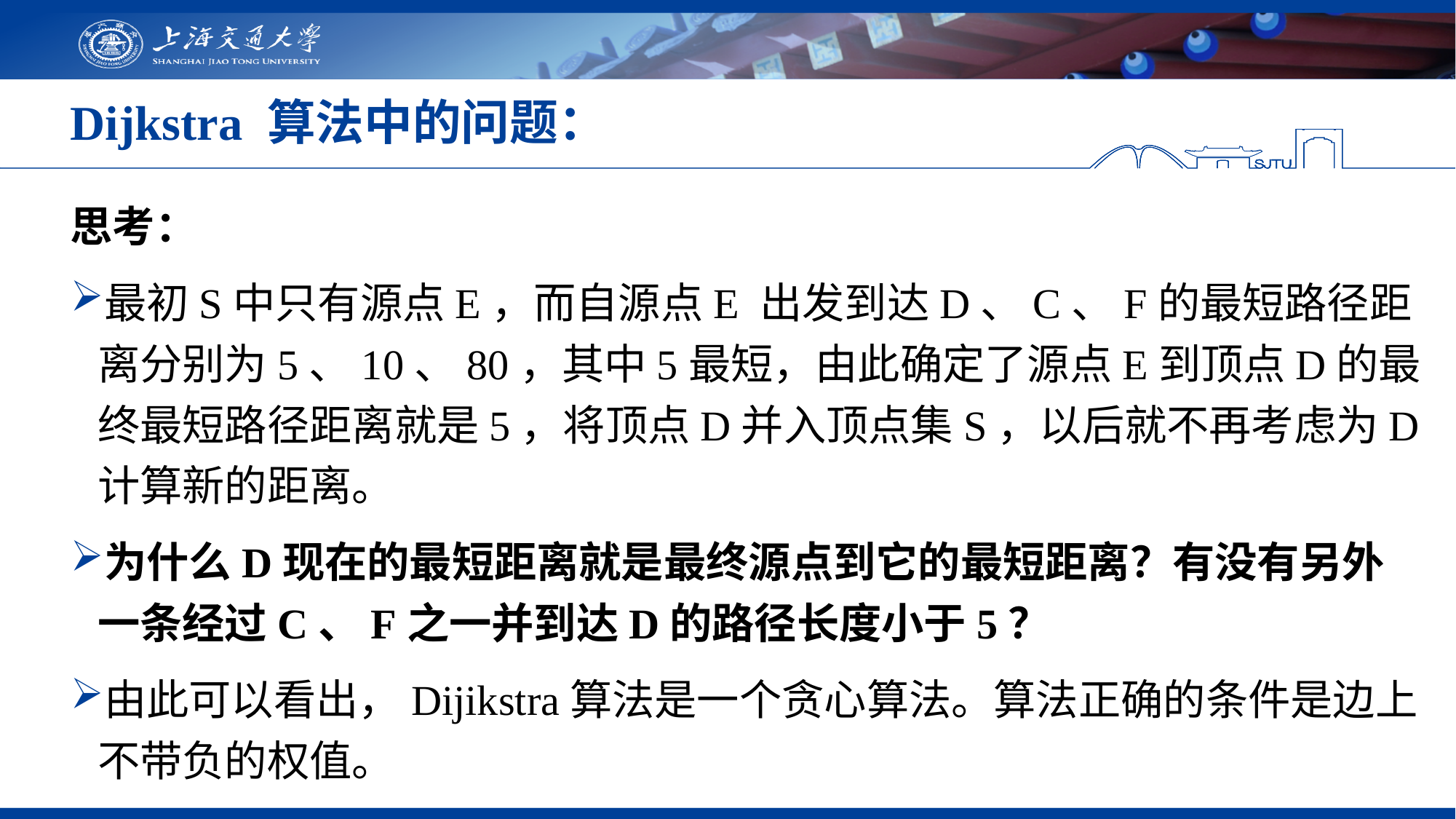

# Dijkstra 算法中的问题：
思考：
最初S中只有源点E，而自源点E 出发到达D、C、F的最短路径距离分别为5、10、80，其中5最短，由此确定了源点E到顶点D的最终最短路径距离就是5，将顶点D并入顶点集S，以后就不再考虑为D计算新的距离。
为什么D现在的最短距离就是最终源点到它的最短距离？有没有另外一条经过C、F之一并到达D的路径长度小于5？
由此可以看出，Dijikstra算法是一个贪心算法。算法正确的条件是边上不带负的权值。